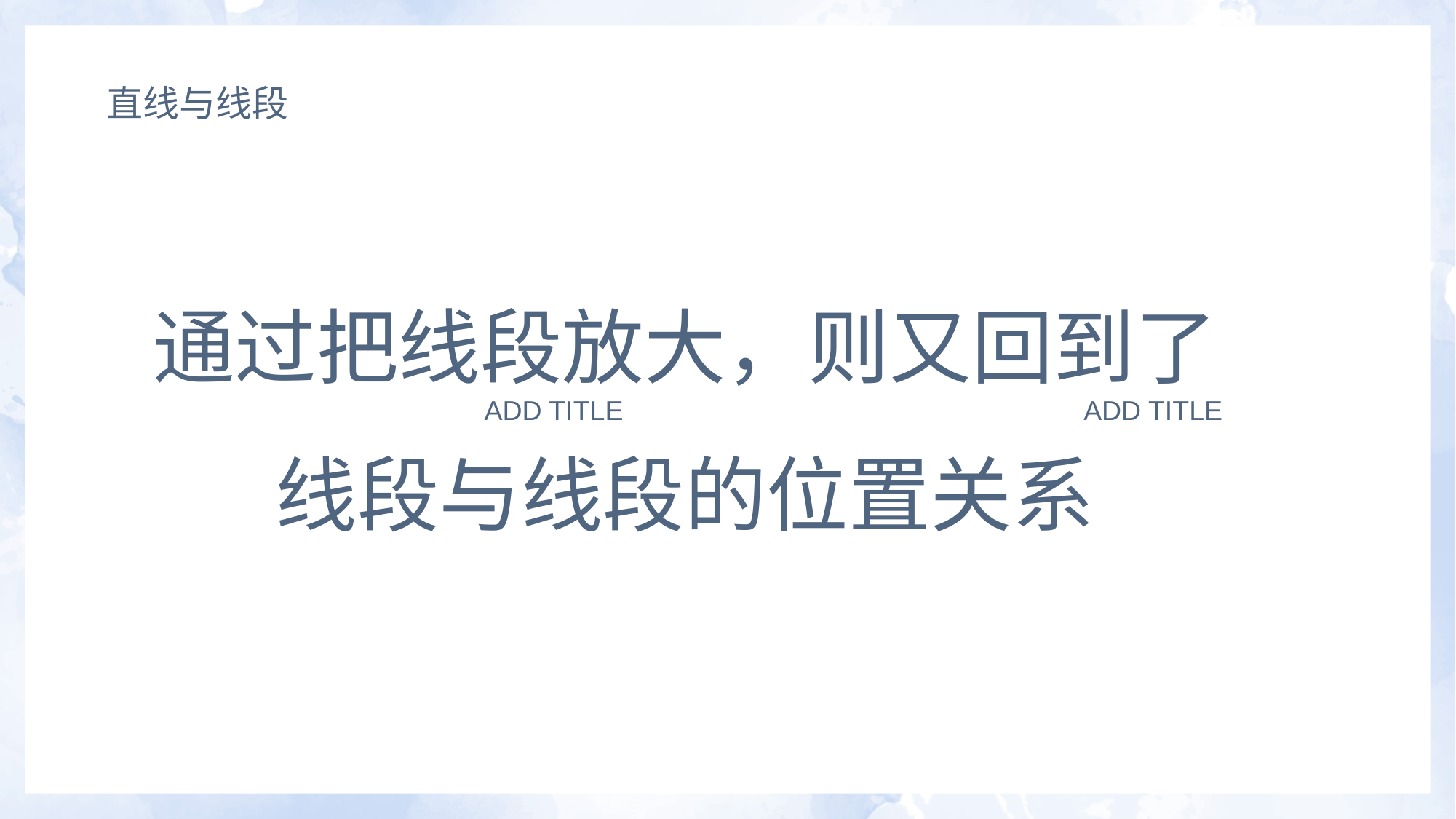

直线与线段
通过把线段放大，则又回到了线段与线段的位置关系
ADD TITLE
ADD TITLE
ADDTITLE
ADD TITLE